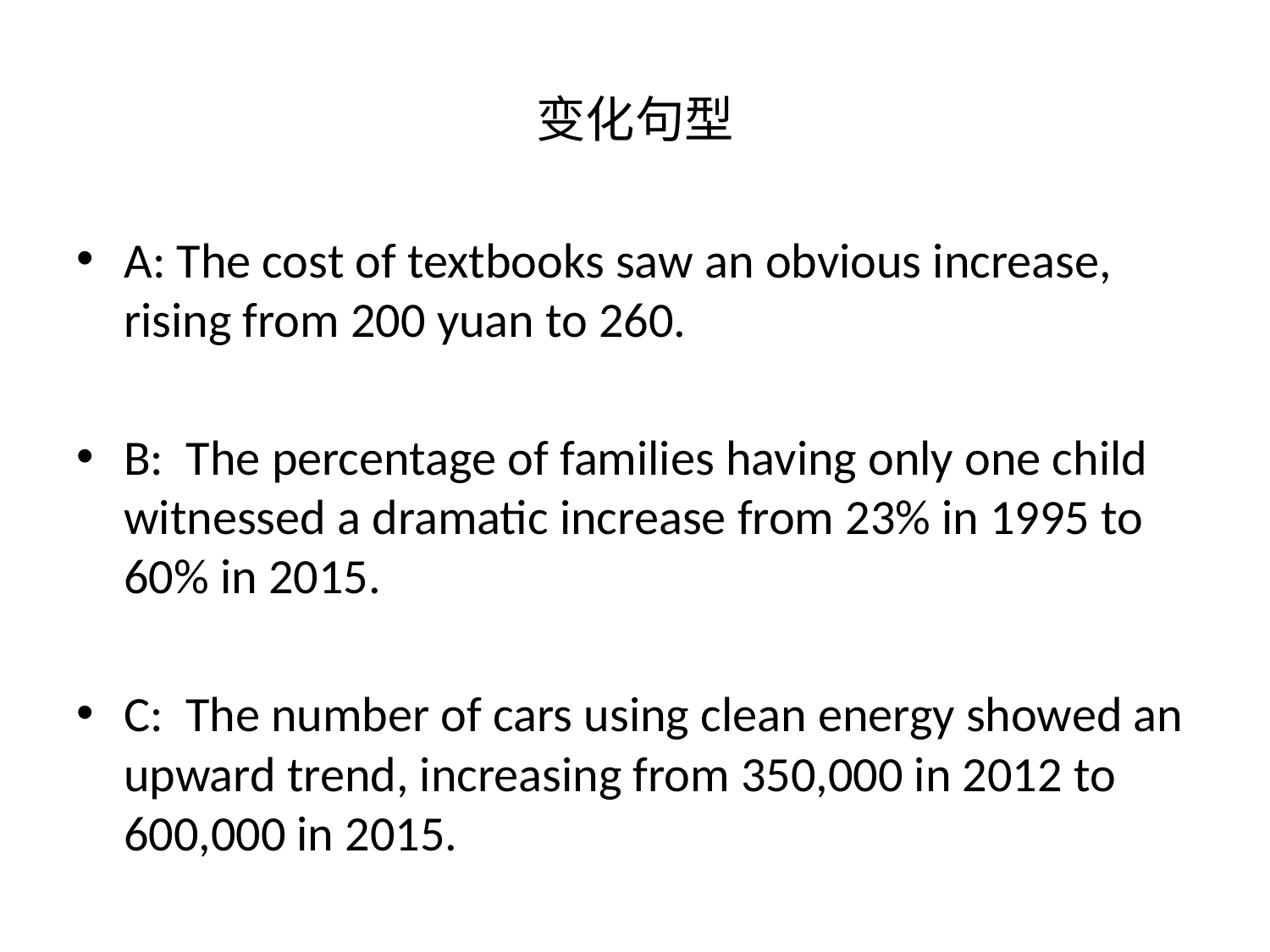

# 变化句型
A: The cost of textbooks saw an obvious increase, rising from 200 yuan to 260.

B:  The percentage of families having only one child witnessed a dramatic increase from 23% in 1995 to 60% in 2015.

C:  The number of cars using clean energy showed an upward trend, increasing from 350,000 in 2012 to 600,000 in 2015.